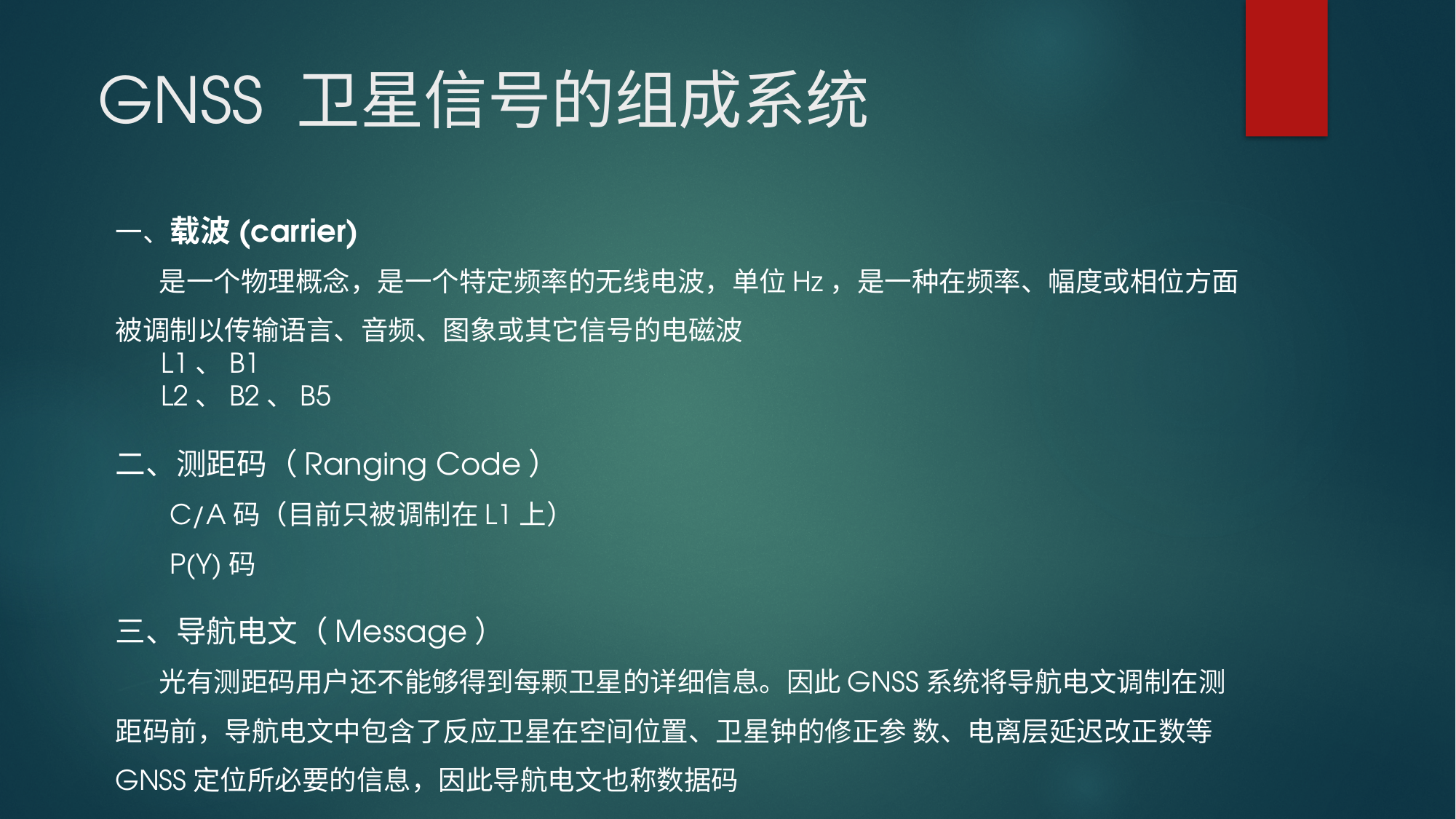

# GNSS 卫星信号的组成系统
一、载波(carrier)
      是一个物理概念，是一个特定频率的无线电波，单位Hz，是一种在频率、幅度或相位方面被调制以传输语言、音频、图象或其它信号的电磁波
      L1、B1
      L2、B2、B5

二、测距码（Ranging Code）
C/A码（目前只被调制在L1上）
P(Y)码

三、导航电文（Message）
      光有测距码用户还不能够得到每颗卫星的详细信息。因此GNSS系统将导航电文调制在测距码前，导航电文中包含了反应卫星在空间位置、卫星钟的修正参 数、电离层延迟改正数等GNSS定位所必要的信息，因此导航电文也称数据码